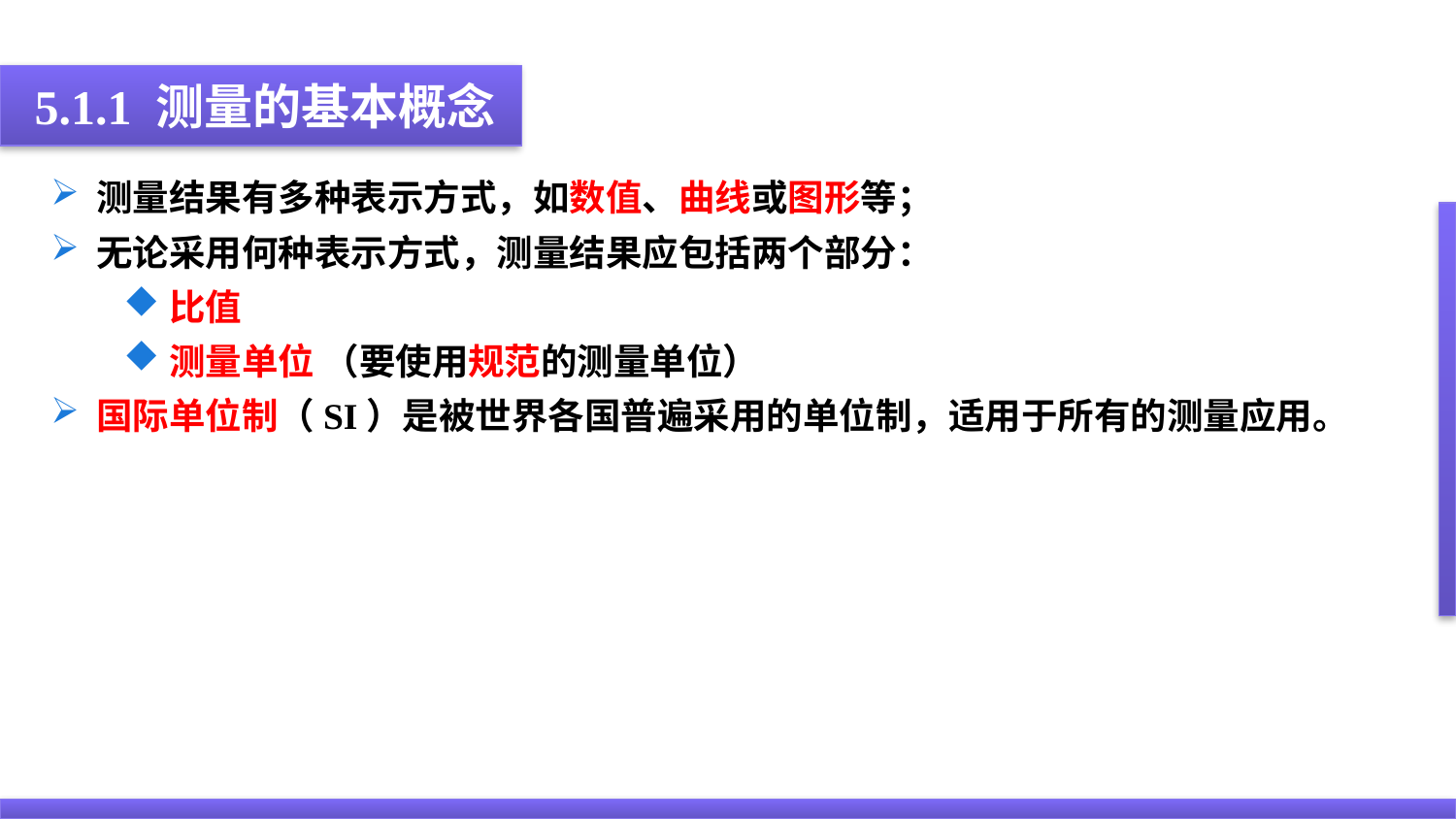

5.1.1 测量的基本概念
测量结果有多种表示方式，如数值、曲线或图形等；
无论采用何种表示方式，测量结果应包括两个部分：
比值
测量单位 （要使用规范的测量单位）
国际单位制（SI）是被世界各国普遍采用的单位制，适用于所有的测量应用。